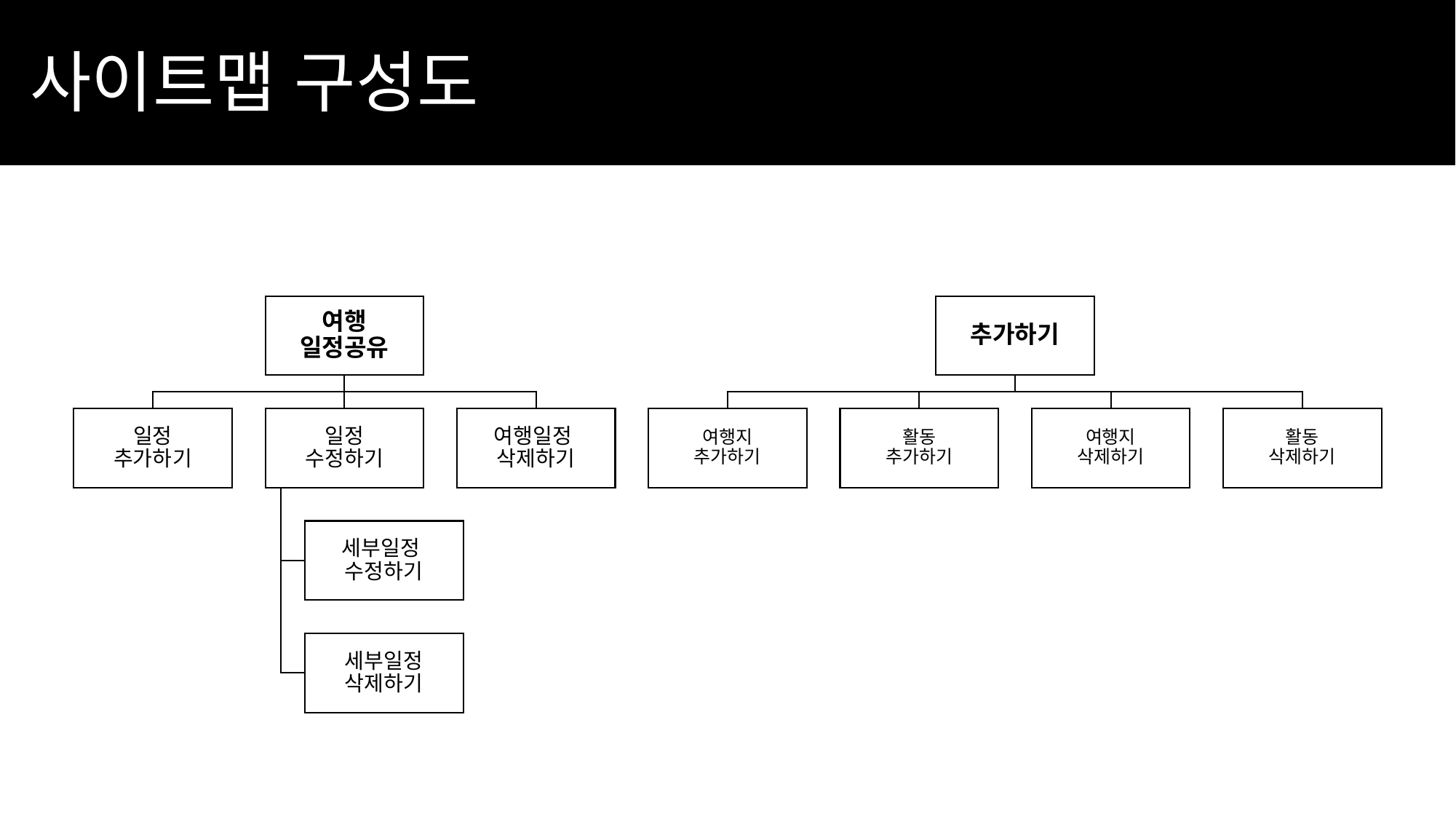

# 사이트맵 구성도
여행
일정공유
일정
추가하기
일정
수정하기
세부일정
수정하기
세부일정
삭제하기
여행일정
삭제하기
추가하기
여행지
추가하기
활동
추가하기
여행지
삭제하기
활동
삭제하기